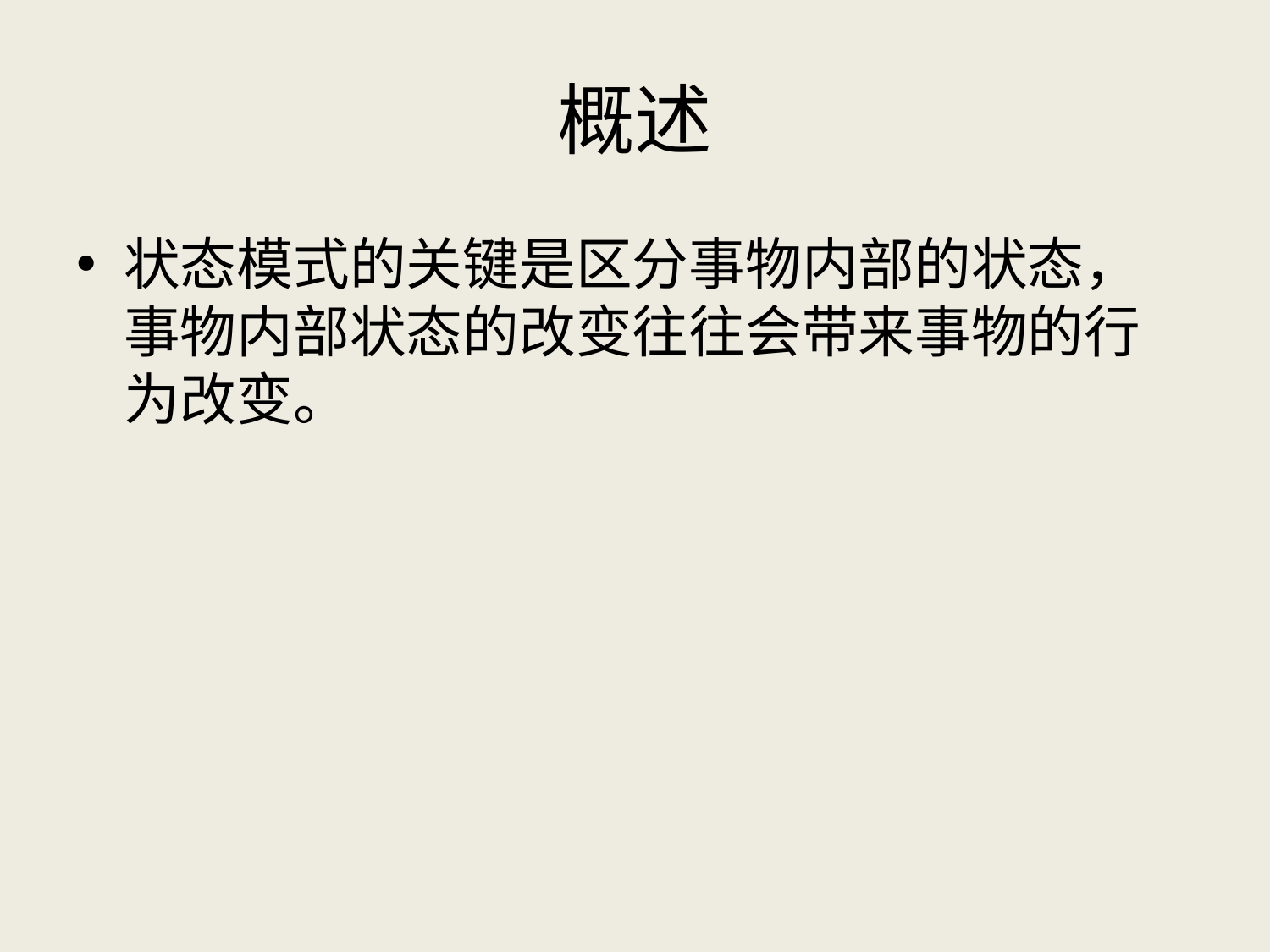

# 概述
状态模式的关键是区分事物内部的状态，事物内部状态的改变往往会带来事物的行为改变。